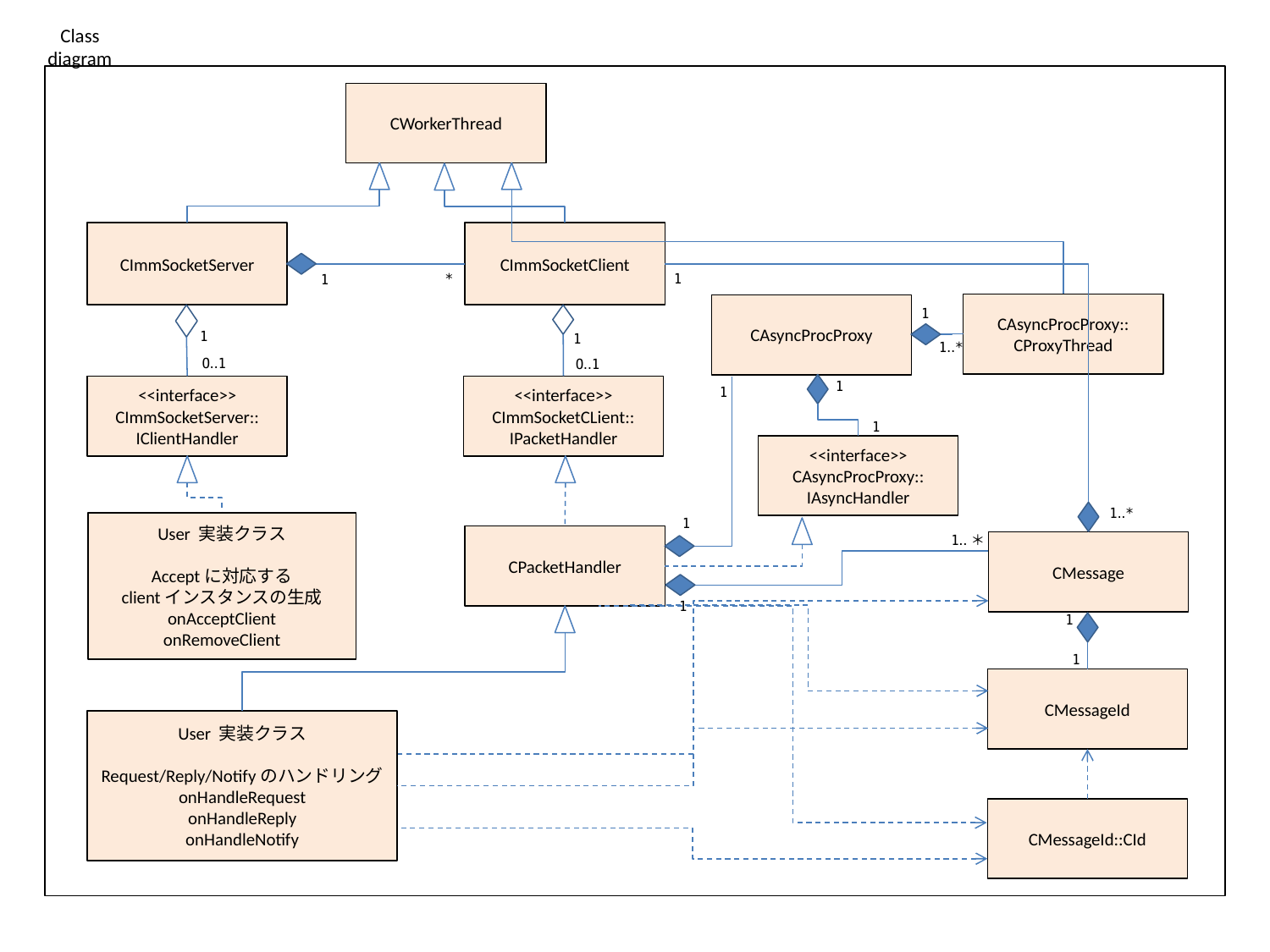

Class
diagram

CWorkerThread

CImmSocketServer
CImmSocketClient

1
*
1
CAsyncProcProxy::
CProxyThread
CAsyncProcProxy
1

1
1
1..*
0..1
0..1

<<interface>>
CImmSocketServer::
IClientHandler
<<interface>>
CImmSocketCLient::
IPacketHandler
1
1
1
<<interface>>
CAsyncProcProxy::
IAsyncHandler

1..*
1
User 実装クラス

Acceptに対応する
clientインスタンスの生成
onAcceptClient
onRemoveClient

CPacketHandler
1..＊

CMessage

1

1

1
CMessageId
User 実装クラス

Request/Reply/Notifyのハンドリング
onHandleRequest
onHandleReply
onHandleNotify
CMessageId::CId